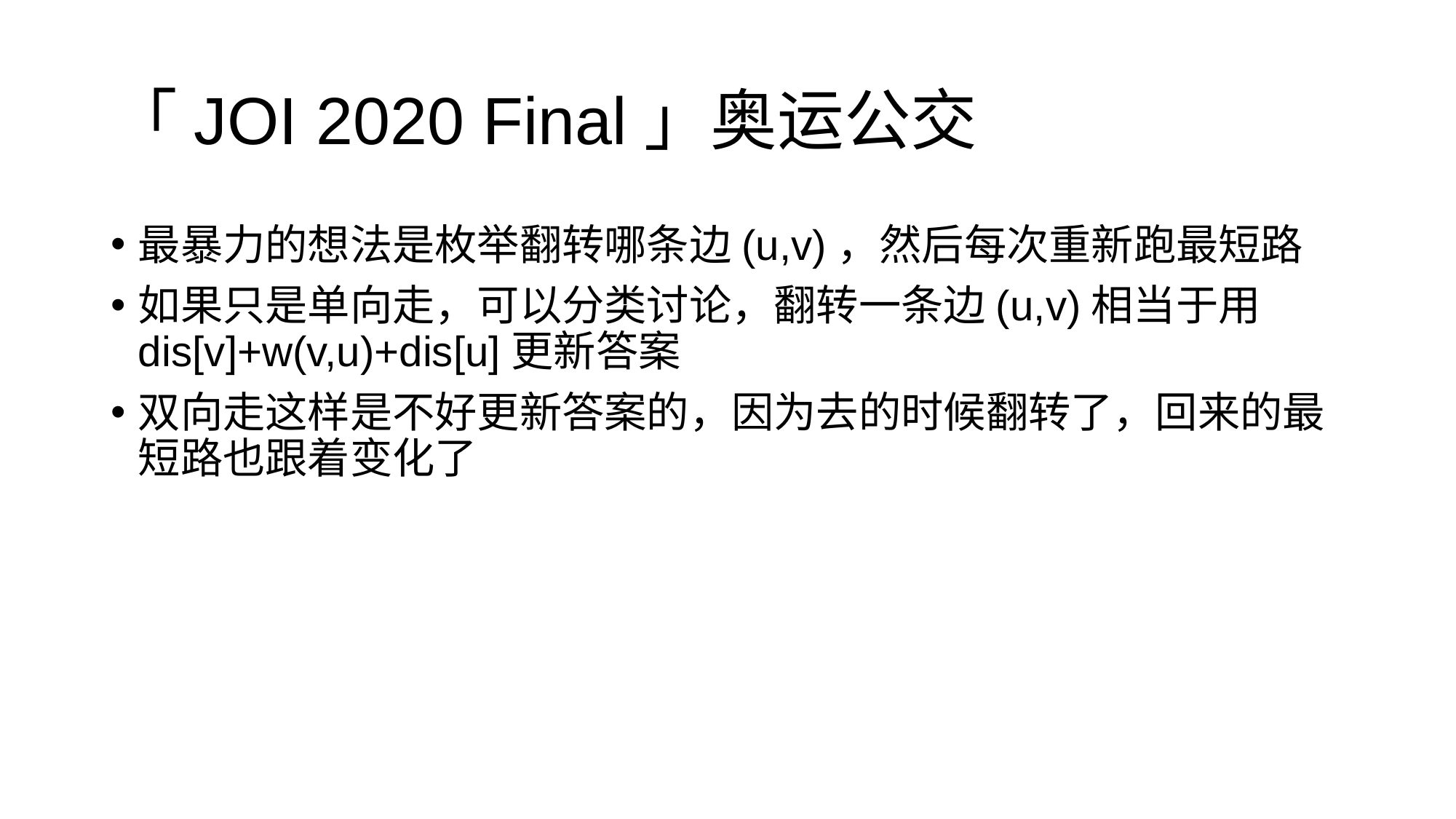

# 「JOI 2020 Final」奥运公交
最暴力的想法是枚举翻转哪条边(u,v)，然后每次重新跑最短路
如果只是单向走，可以分类讨论，翻转一条边(u,v)相当于用dis[v]+w(v,u)+dis[u]更新答案
双向走这样是不好更新答案的，因为去的时候翻转了，回来的最短路也跟着变化了